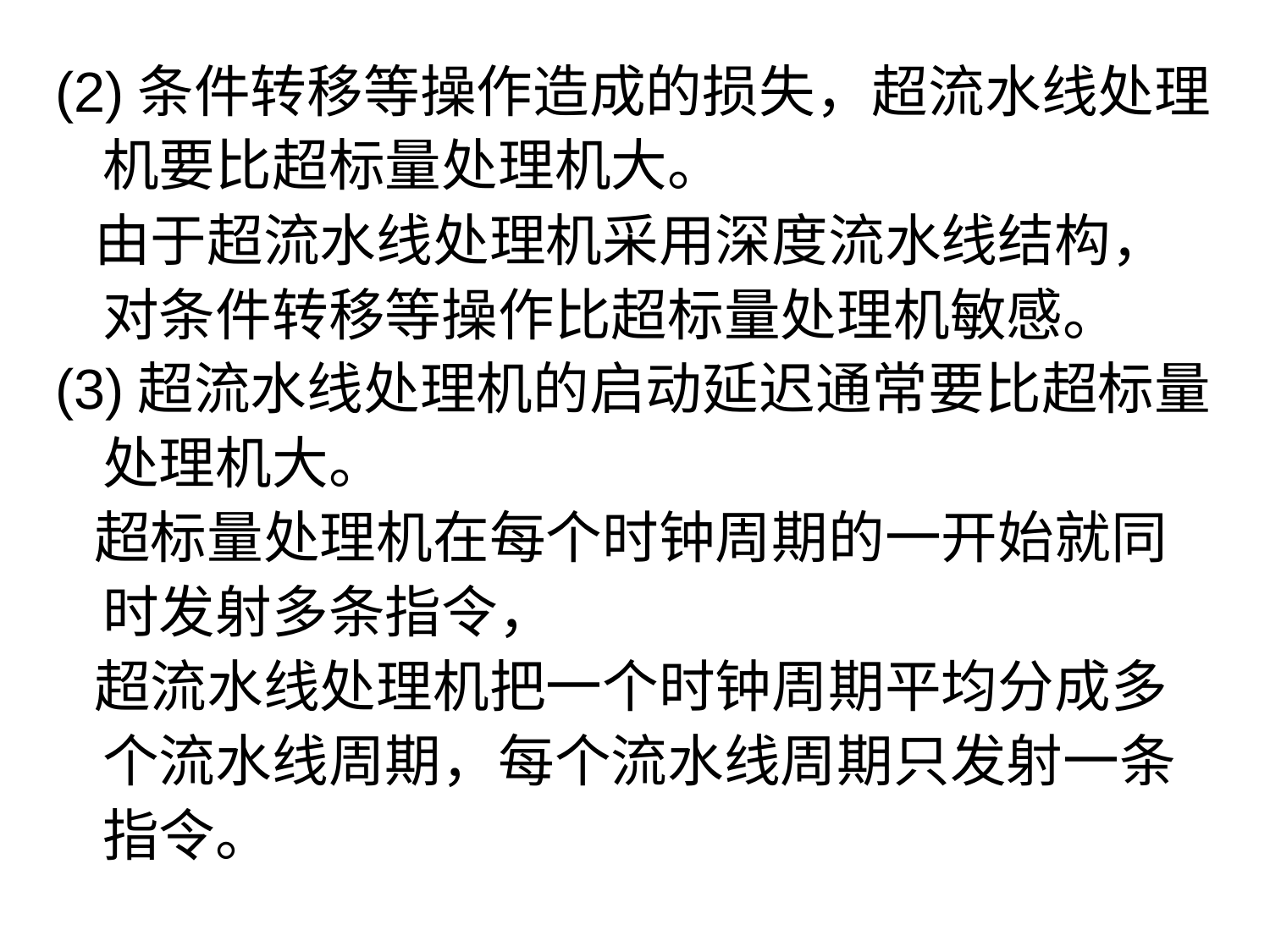

(2)条件转移等操作造成的损失，超流水线处理机要比超标量处理机大。
  由于超流水线处理机采用深度流水线结构，对条件转移等操作比超标量处理机敏感。
(3)超流水线处理机的启动延迟通常要比超标量处理机大。
  超标量处理机在每个时钟周期的一开始就同时发射多条指令，
  超流水线处理机把一个时钟周期平均分成多个流水线周期，每个流水线周期只发射一条指令。